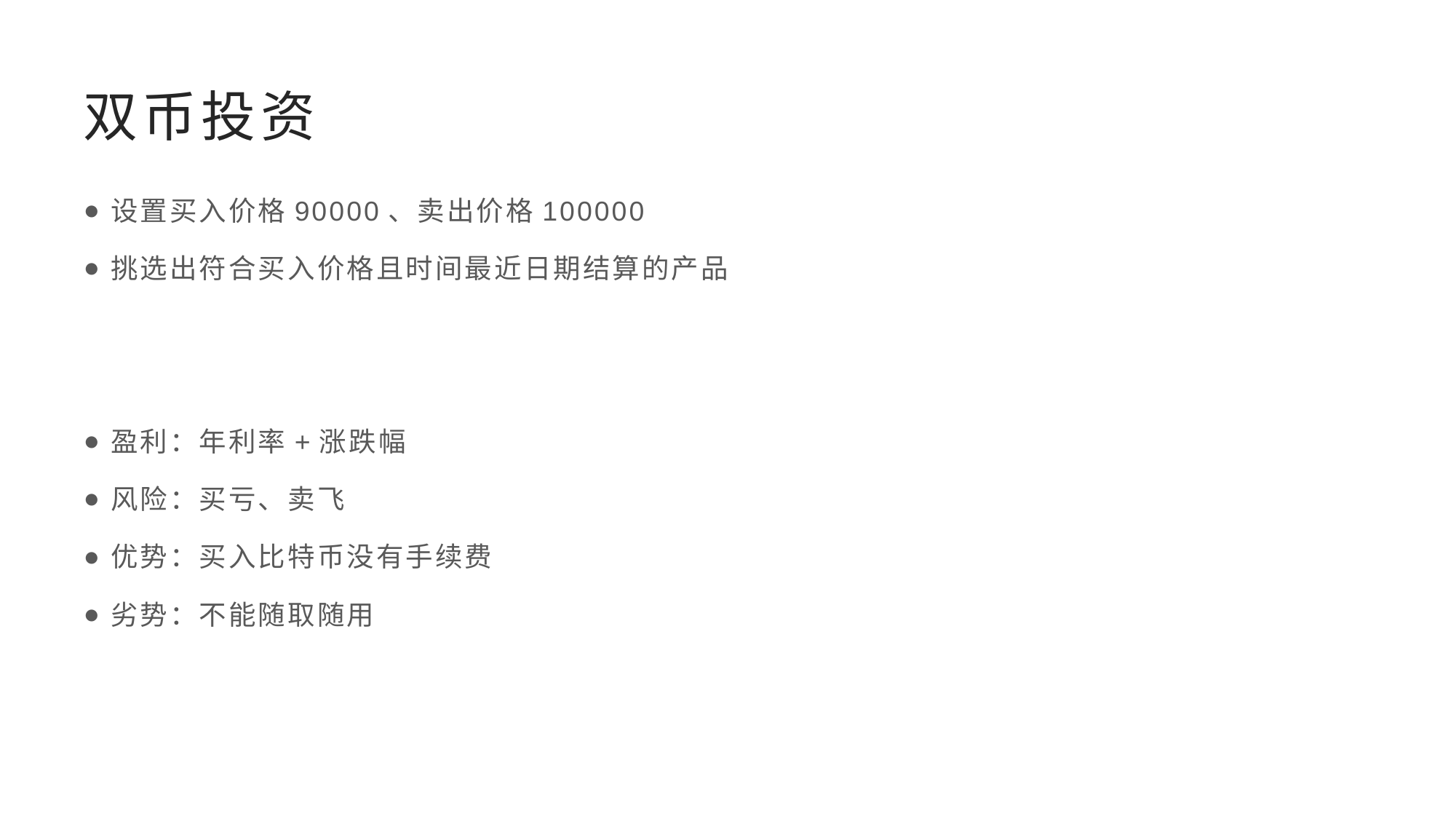

# 双币投资
设置买入价格90000、卖出价格100000
挑选出符合买入价格且时间最近日期结算的产品

盈利：年利率+涨跌幅
风险：买亏、卖飞
优势：买入比特币没有手续费
劣势：不能随取随用